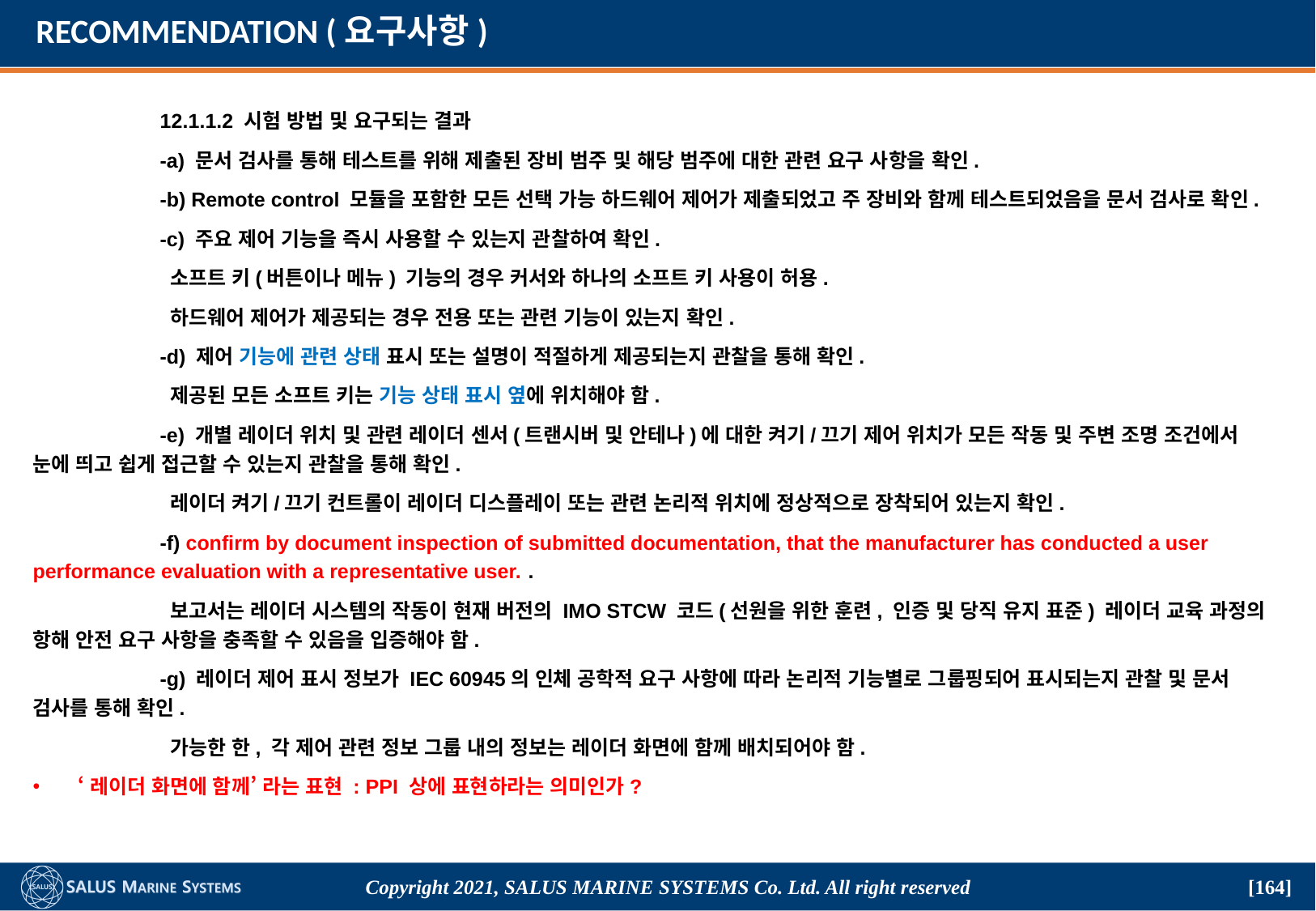

# RECOMMENDATION (요구사항)
	 12.1.1.2 시험 방법 및 요구되는 결과
	 -a) 문서 검사를 통해 테스트를 위해 제출된 장비 범주 및 해당 범주에 대한 관련 요구 사항을 확인.
 	 -b) Remote control 모듈을 포함한 모든 선택 가능 하드웨어 제어가 제출되었고 주 장비와 함께 테스트되었음을 ​​문서 검사로 확인.
	 -c) 주요 제어 기능을 즉시 사용할 수 있는지 관찰하여 확인.
	  소프트 키(버튼이나 메뉴) 기능의 경우 커서와 하나의 소프트 키 사용이 허용.
	  하드웨어 제어가 제공되는 경우 전용 또는 관련 기능이 있는지 확인.
	 -d) 제어 기능에 관련 상태 표시 또는 설명이 적절하게 제공되는지 관찰을 통해 확인.
	  제공된 모든 소프트 키는 기능 상태 표시 옆에 위치해야 함.
	 -e) 개별 레이더 위치 및 관련 레이더 센서(트랜시버 및 안테나)에 대한 켜기/끄기 제어 위치가 모든 작동 및 주변 조명 조건에서 눈에 띄고 쉽게 접근할 수 있는지 관찰을 통해 확인.
	  레이더 켜기/끄기 컨트롤이 레이더 디스플레이 또는 관련 논리적 위치에 정상적으로 장착되어 있는지 확인.
	 -f) confirm by document inspection of submitted documentation, that the manufacturer has conducted a user performance evaluation with a representative user. .
	  보고서는 레이더 시스템의 작동이 현재 버전의 IMO STCW 코드(선원을 위한 훈련, 인증 및 당직 유지 표준) 레이더 교육 과정의 항해 안전 요구 사항을 충족할 수 있음을 입증해야 함.
	 -g) 레이더 제어 표시 정보가 IEC 60945의 인체 공학적 요구 사항에 따라 논리적 기능별로 그룹핑되어 표시되는지 관찰 및 문서 검사를 통해 확인.
	  가능한 한, 각 제어 관련 정보 그룹 내의 정보는 레이더 화면에 함께 배치되어야 함.
‘레이더 화면에 함께’ 라는 표현 : PPI 상에 표현하라는 의미인가?
Copyright 2021, SALUS Marine Systems Co. Ltd. All right reserved
[164]